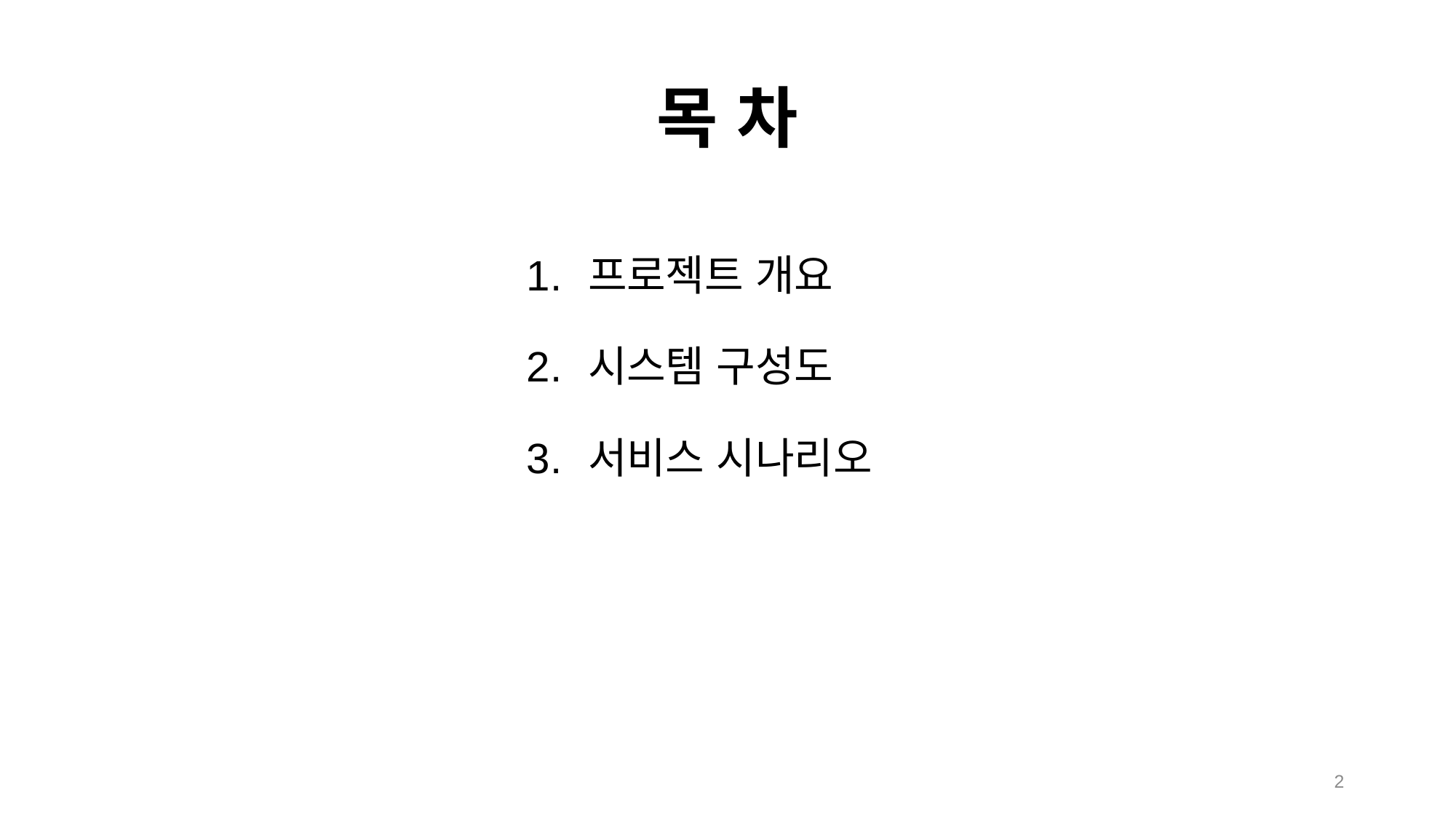

# 목 차
프로젝트 개요
시스템 구성도
서비스 시나리오
2